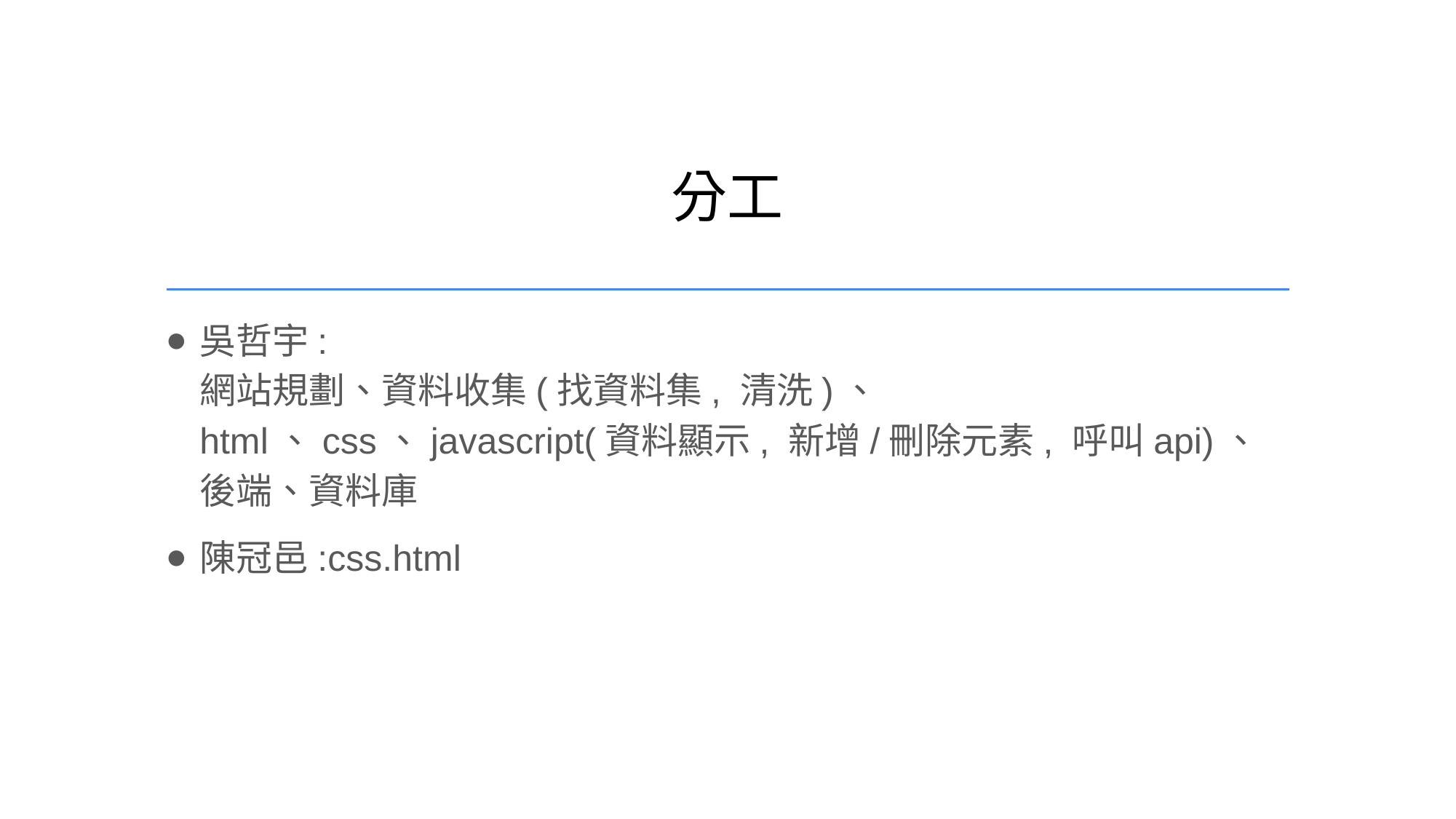

# 分工
吳哲宇:
網站規劃、資料收集(找資料集, 清洗)、
html、css、javascript(資料顯示, 新增/刪除元素, 呼叫api)、
後端、資料庫
陳冠邑:css.html